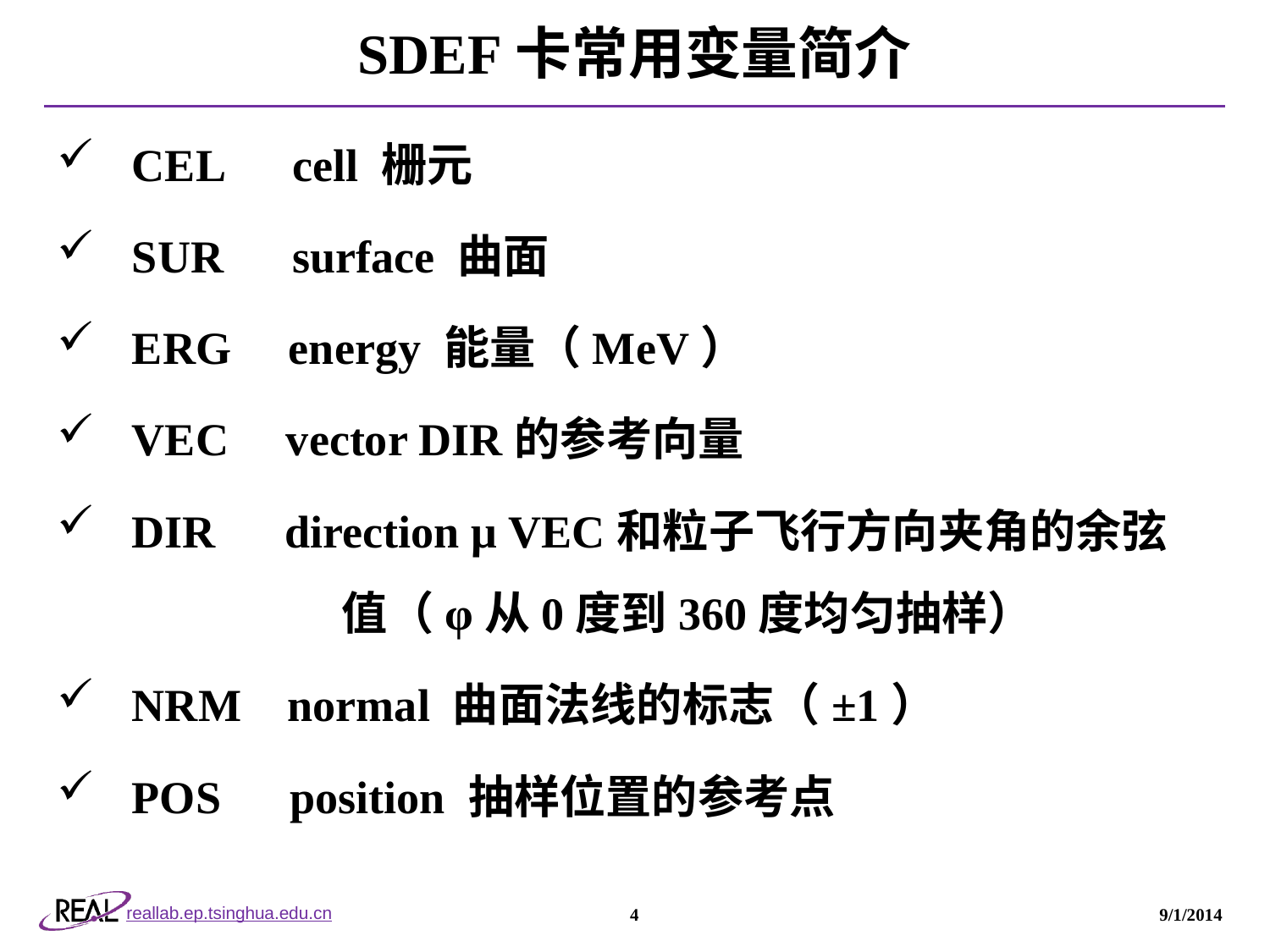

# SDEF卡常用变量简介
CEL      cell 栅元
SUR      surface 曲面
ERG     energy 能量（MeV）
VEC     vector DIR的参考向量
DIR      direction μ VEC和粒子飞行方向夹角的余弦       	        值（φ从0度到360度均匀抽样）
NRM    normal 曲面法线的标志（±1）
POS      position 抽样位置的参考点